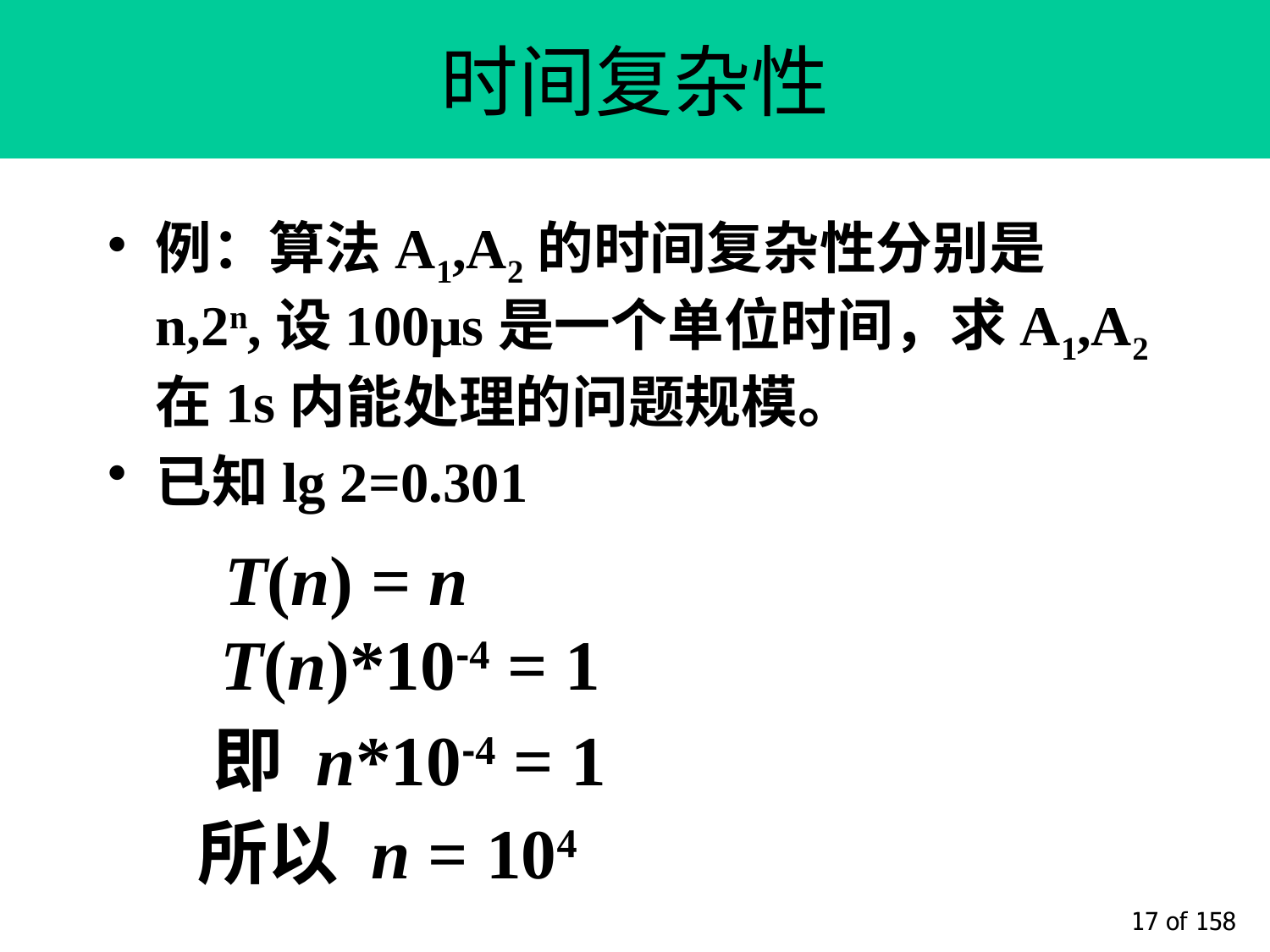

# 时间复杂性
例：算法A1,A2的时间复杂性分别是n,2n,设100μs是一个单位时间，求A1,A2在1s内能处理的问题规模。
已知lg 2=0.301
T(n) = n
T(n)*10-4 = 1
即 n*10-4 = 1
所以 n = 104

17 of 158